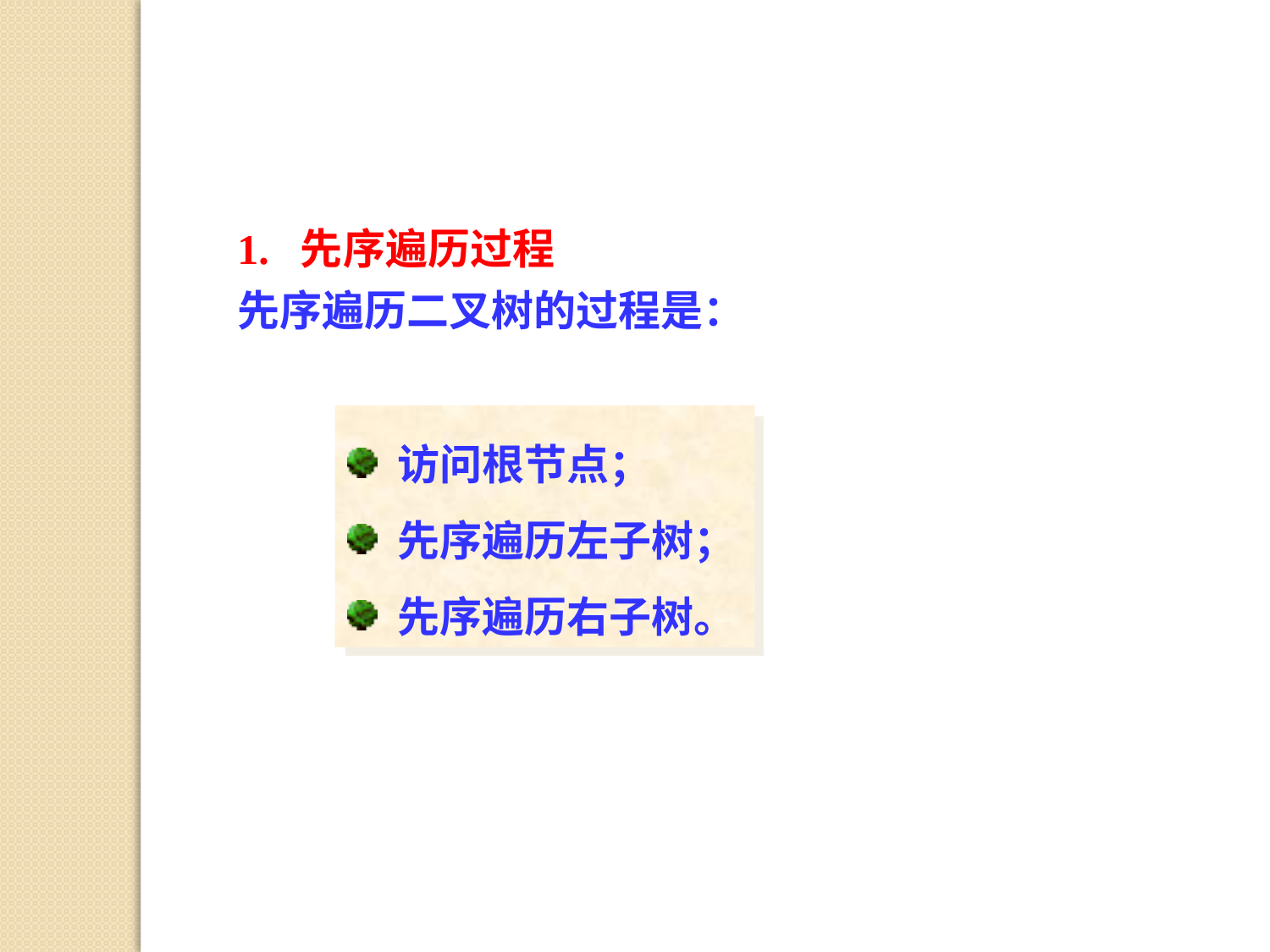

1.  先序遍历过程
先序遍历二叉树的过程是：
 访问根节点；
 先序遍历左子树；
 先序遍历右子树。